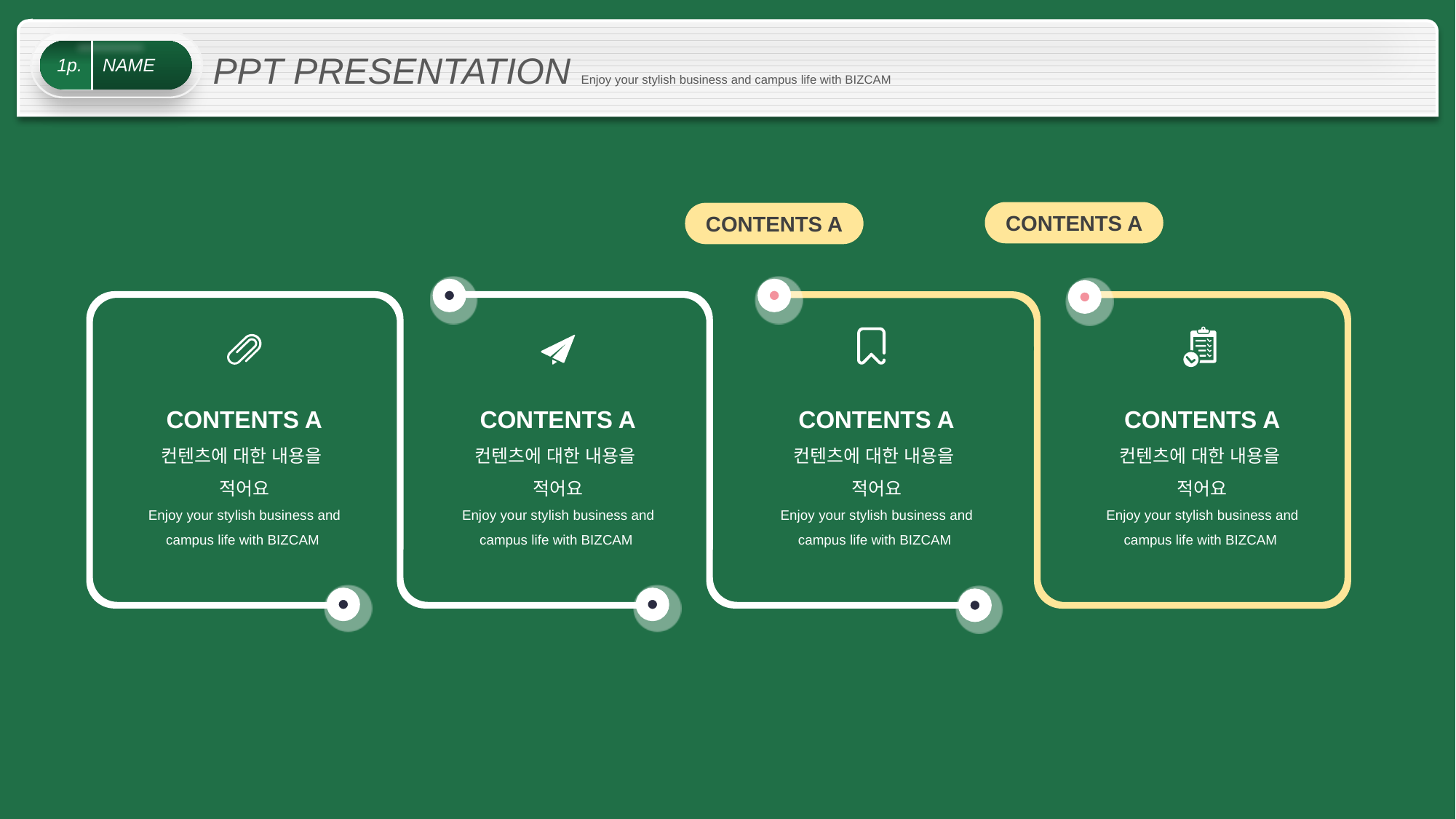

1p.    NAME
PPT PRESENTATION Enjoy your stylish business and campus life with BIZCAM
CONTENTS A
CONTENTS A

CONTENTS A
컨텐츠에 대한 내용을
적어요
Enjoy your stylish business and campus life with BIZCAM
CONTENTS A
컨텐츠에 대한 내용을
적어요
Enjoy your stylish business and campus life with BIZCAM
CONTENTS A
컨텐츠에 대한 내용을
적어요
Enjoy your stylish business and campus life with BIZCAM
CONTENTS A
컨텐츠에 대한 내용을
적어요
Enjoy your stylish business and campus life with BIZCAM